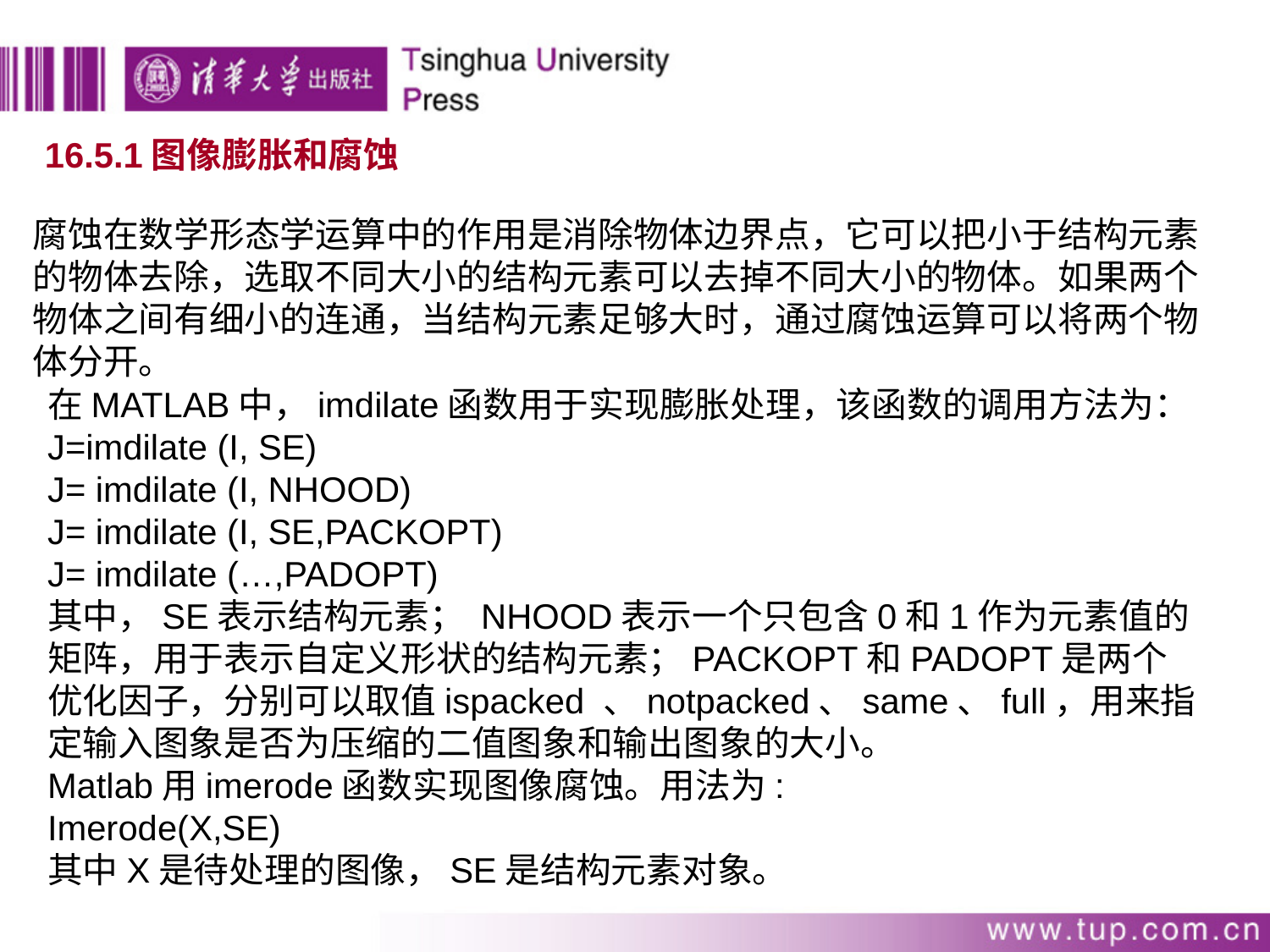

16.5.1图像膨胀和腐蚀
腐蚀在数学形态学运算中的作用是消除物体边界点，它可以把小于结构元素的物体去除，选取不同大小的结构元素可以去掉不同大小的物体。如果两个物体之间有细小的连通，当结构元素足够大时，通过腐蚀运算可以将两个物体分开。
在MATLAB中，imdilate函数用于实现膨胀处理，该函数的调用方法为：
J=imdilate (I, SE)
J= imdilate (I, NHOOD)
J= imdilate (I, SE,PACKOPT)
J= imdilate (…,PADOPT)
其中，SE表示结构元素； NHOOD表示一个只包含0和1作为元素值的矩阵，用于表示自定义形状的结构元素；PACKOPT和PADOPT是两个优化因子，分别可以取值ispacked 、notpacked、same、full，用来指定输入图象是否为压缩的二值图象和输出图象的大小。
Matlab用imerode函数实现图像腐蚀。用法为:
Imerode(X,SE)
其中X是待处理的图像，SE是结构元素对象。